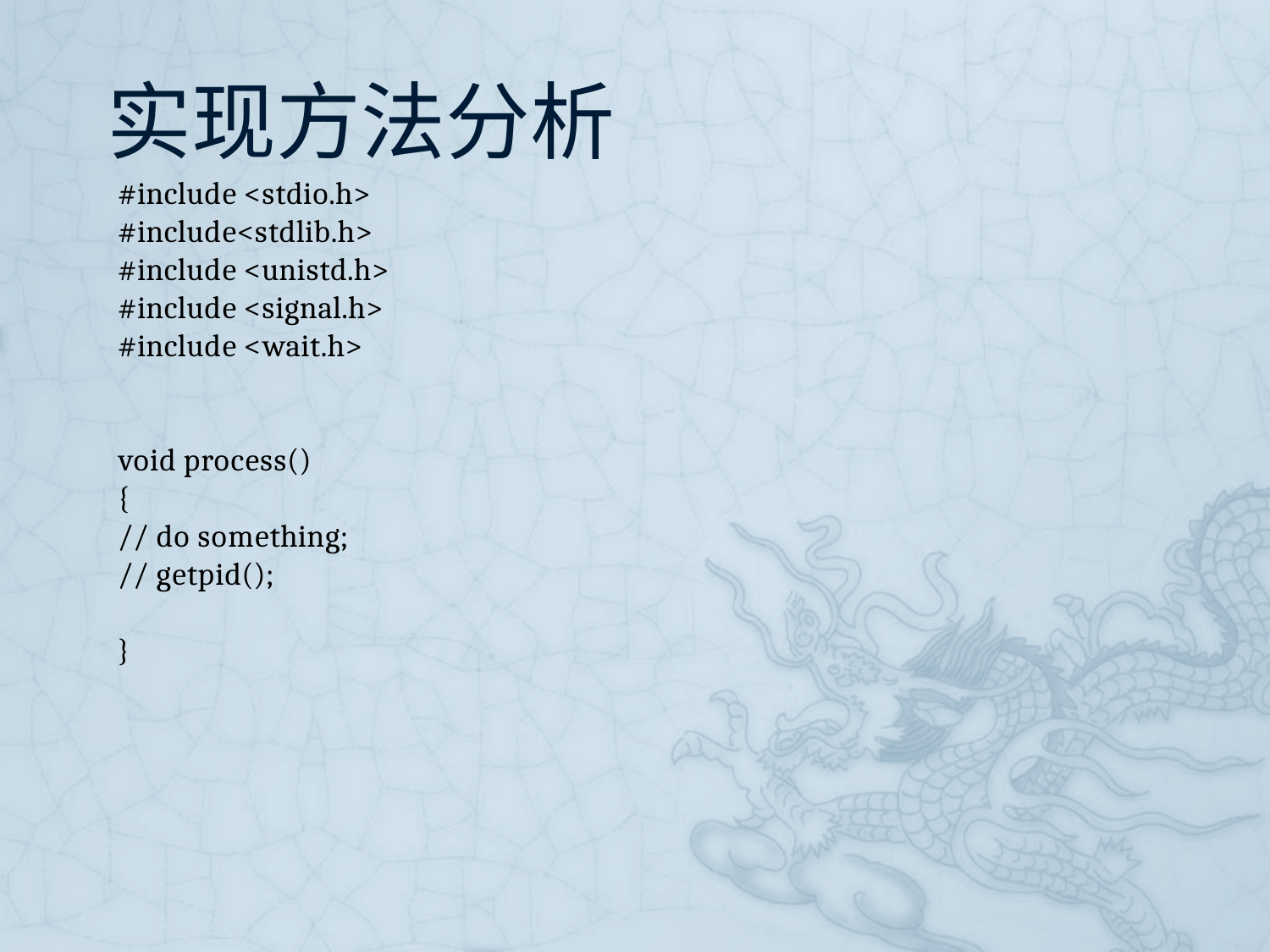

# 实现方法分析
#include <stdio.h>
#include<stdlib.h>
#include <unistd.h>
#include <signal.h>
#include <wait.h>

void process()
{
// do something;
// getpid();

}